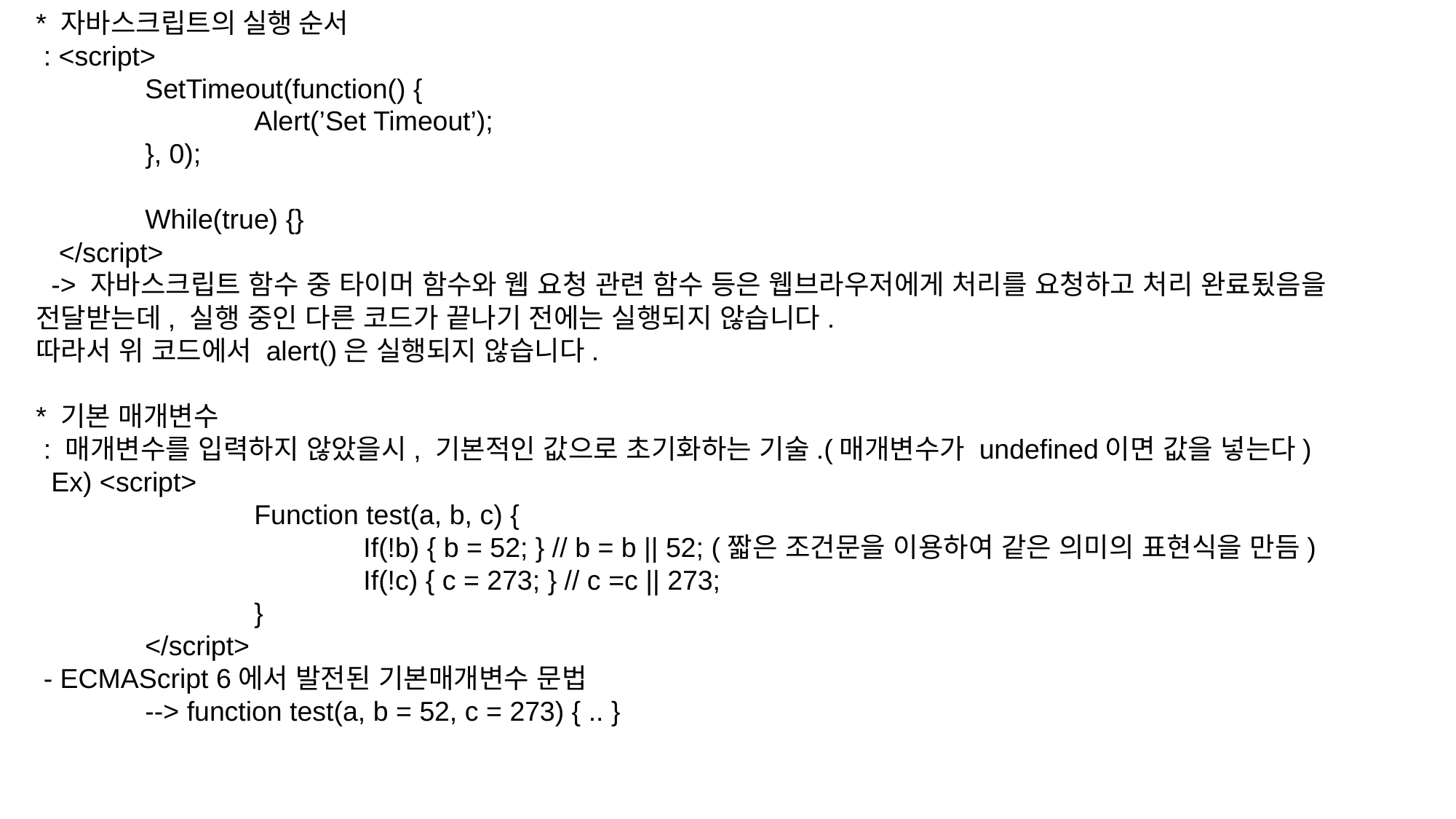

* 자바스크립트의 실행 순서
 : <script>
	SetTimeout(function() {
		Alert(’Set Timeout’);
	}, 0);

	While(true) {}
   </script>
  -> 자바스크립트 함수 중 타이머 함수와 웹 요청 관련 함수 등은 웹브라우저에게 처리를 요청하고 처리 완료됬음을 전달받는데, 실행 중인 다른 코드가 끝나기 전에는 실행되지 않습니다.
따라서 위 코드에서 alert()은 실행되지 않습니다.

* 기본 매개변수
 : 매개변수를 입력하지 않았을시, 기본적인 값으로 초기화하는 기술.(매개변수가 undefined이면 값을 넣는다)
  Ex) <script>
		Function test(a, b, c) {
			If(!b) { b = 52; } // b = b || 52; (짧은 조건문을 이용하여 같은 의미의 표현식을 만듬)
			If(!c) { c = 273; } // c =c || 273;
		}
	</script>
 - ECMAScript 6에서 발전된 기본매개변수 문법
	--> function test(a, b = 52, c = 273) { .. }